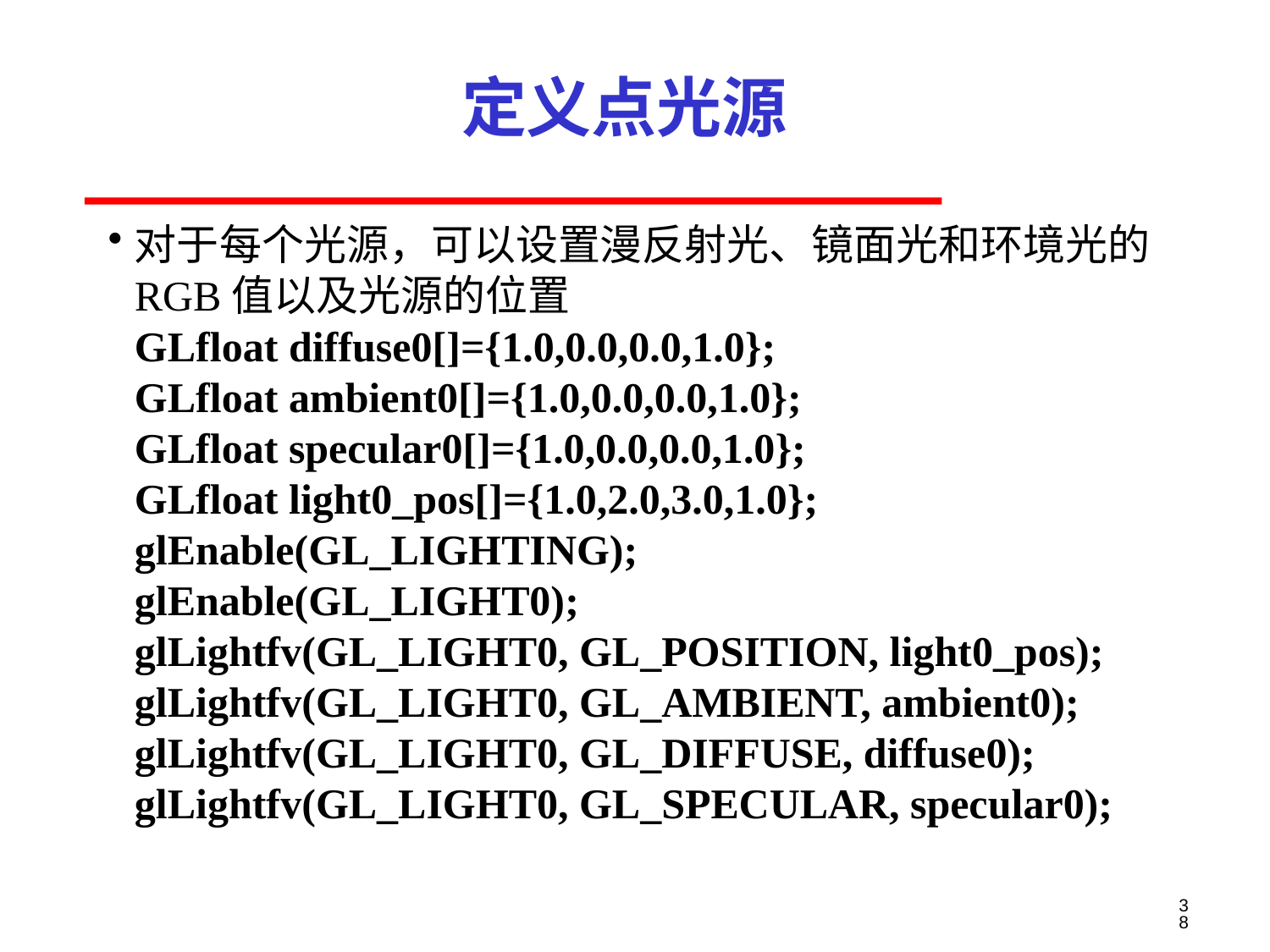

# 定义点光源
对于每个光源，可以设置漫反射光、镜面光和环境光的RGB值以及光源的位置
GLfloat diffuse0[]={1.0,0.0,0.0,1.0};
GLfloat ambient0[]={1.0,0.0,0.0,1.0};
GLfloat specular0[]={1.0,0.0,0.0,1.0};
GLfloat light0_pos[]={1.0,2.0,3.0,1.0};
glEnable(GL_LIGHTING);
glEnable(GL_LIGHT0);
glLightfv(GL_LIGHT0, GL_POSITION, light0_pos);
glLightfv(GL_LIGHT0, GL_AMBIENT, ambient0);
glLightfv(GL_LIGHT0, GL_DIFFUSE, diffuse0);
glLightfv(GL_LIGHT0, GL_SPECULAR, specular0);
38